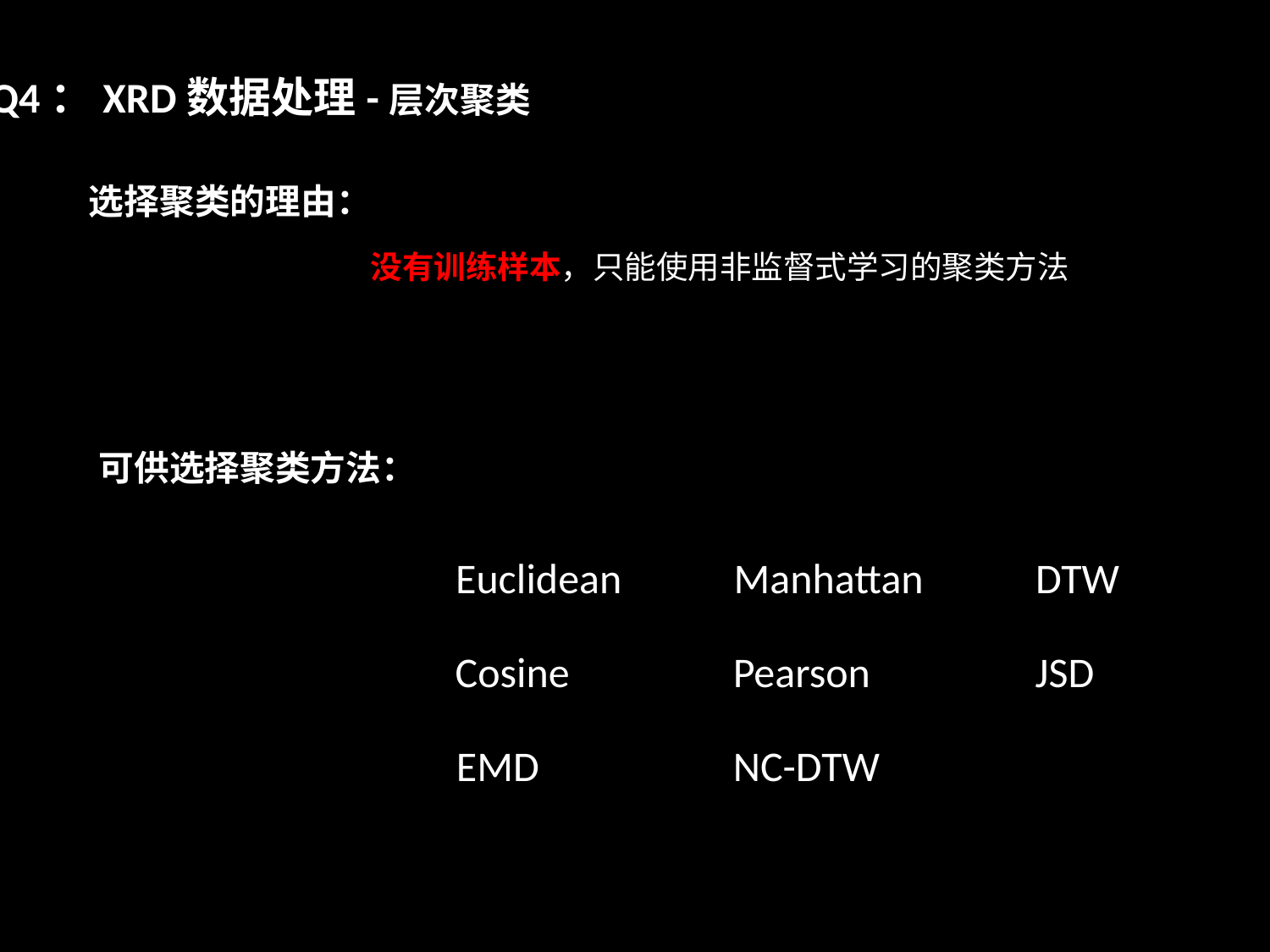

Q4：XRD数据处理-层次聚类
选择聚类的理由：
没有训练样本，只能使用非监督式学习的聚类方法
可供选择聚类方法：
Euclidean
Manhattan
DTW
JSD
Pearson
Cosine
EMD
NC-DTW